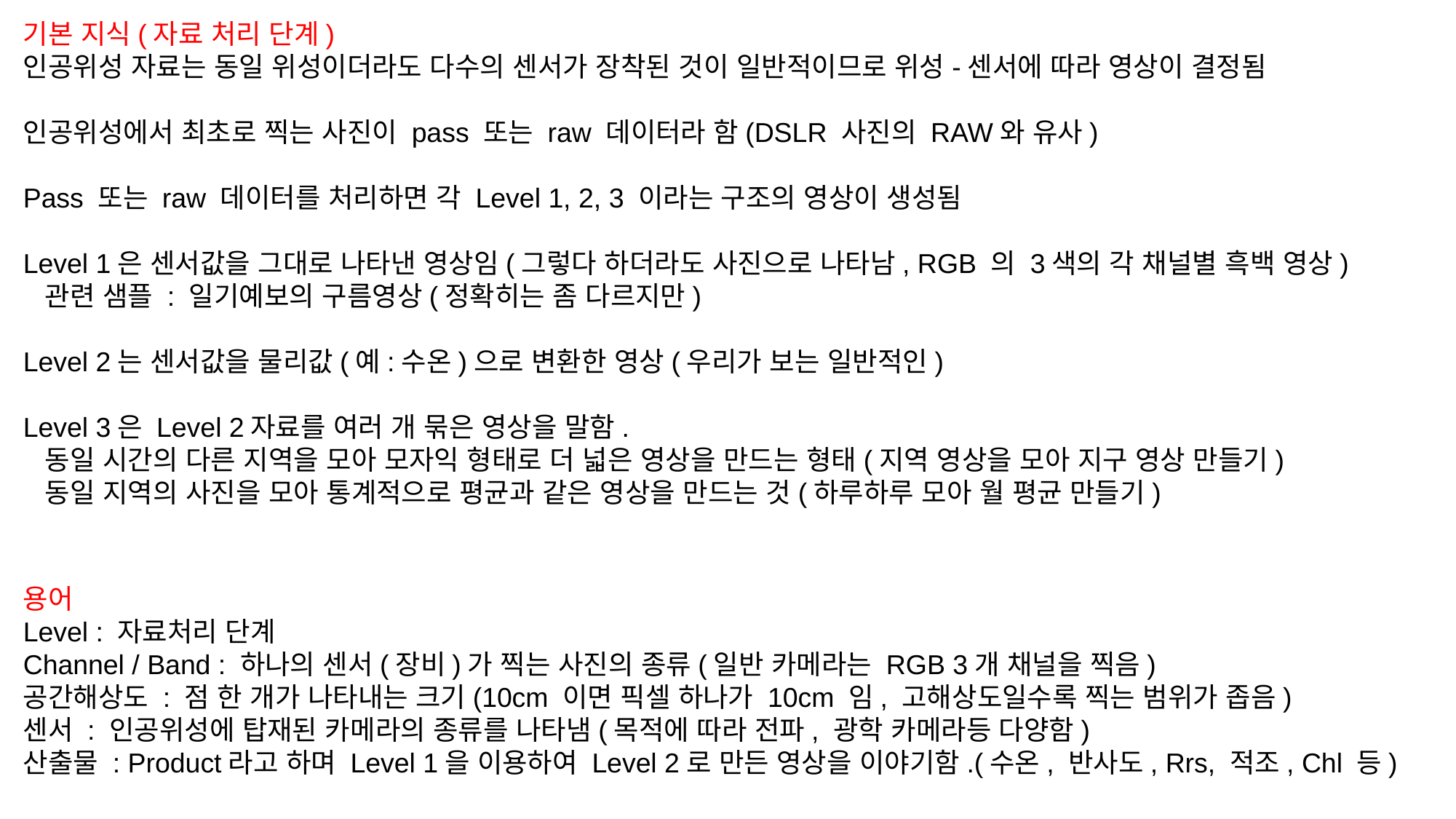

기본 지식(자료 처리 단계)
인공위성 자료는 동일 위성이더라도 다수의 센서가 장착된 것이 일반적이므로 위성-센서에 따라 영상이 결정됨

인공위성에서 최초로 찍는 사진이 pass 또는 raw 데이터라 함(DSLR 사진의 RAW와 유사)

Pass 또는 raw 데이터를 처리하면 각 Level 1, 2, 3 이라는 구조의 영상이 생성됨

Level 1은 센서값을 그대로 나타낸 영상임(그렇다 하더라도 사진으로 나타남, RGB 의 3색의 각 채널별 흑백 영상)
  관련 샘플 : 일기예보의 구름영상(정확히는 좀 다르지만)

Level 2는 센서값을 물리값(예:수온)으로 변환한 영상(우리가 보는 일반적인)

Level 3은 Level 2자료를 여러 개 묶은 영상을 말함.
  동일 시간의 다른 지역을 모아 모자익 형태로 더 넓은 영상을 만드는 형태(지역 영상을 모아 지구 영상 만들기)
  동일 지역의 사진을 모아 통계적으로 평균과 같은 영상을 만드는 것(하루하루 모아 월 평균 만들기)
용어
Level : 자료처리 단계
Channel / Band : 하나의 센서(장비)가 찍는 사진의 종류(일반 카메라는 RGB 3개 채널을 찍음)
공간해상도 : 점 한 개가 나타내는 크기(10cm 이면 픽셀 하나가 10cm 임, 고해상도일수록 찍는 범위가 좁음)
센서 : 인공위성에 탑재된 카메라의 종류를 나타냄(목적에 따라 전파, 광학 카메라등 다양함)
산출물 : Product라고 하며 Level 1을 이용하여 Level 2로 만든 영상을 이야기함.(수온, 반사도, Rrs, 적조, Chl 등)